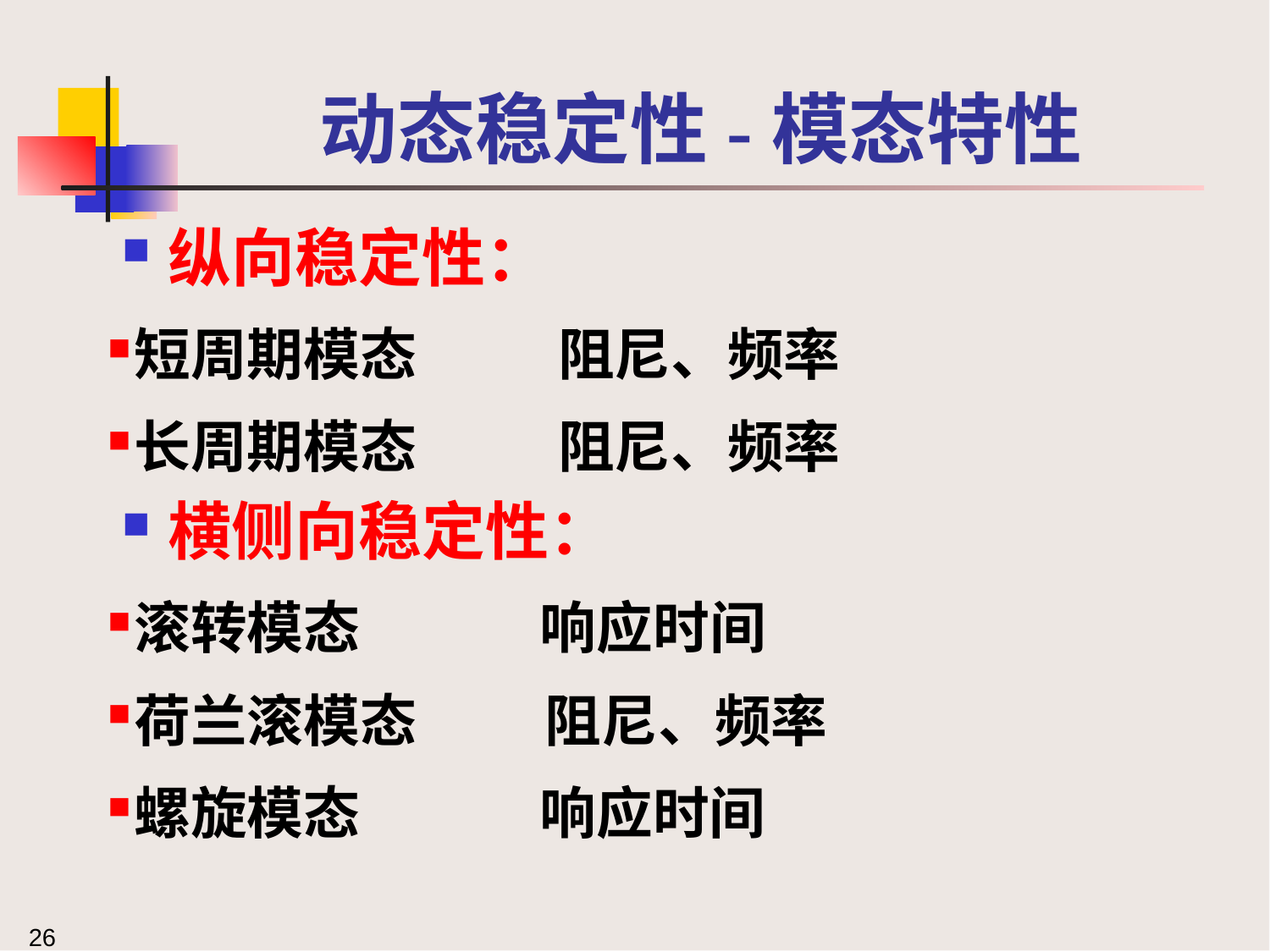

# 动态稳定性-模态特性
纵向稳定性：
短周期模态           阻尼、频率
长周期模态           阻尼、频率
横侧向稳定性：
滚转模态              响应时间
荷兰滚模态          阻尼、频率
螺旋模态              响应时间